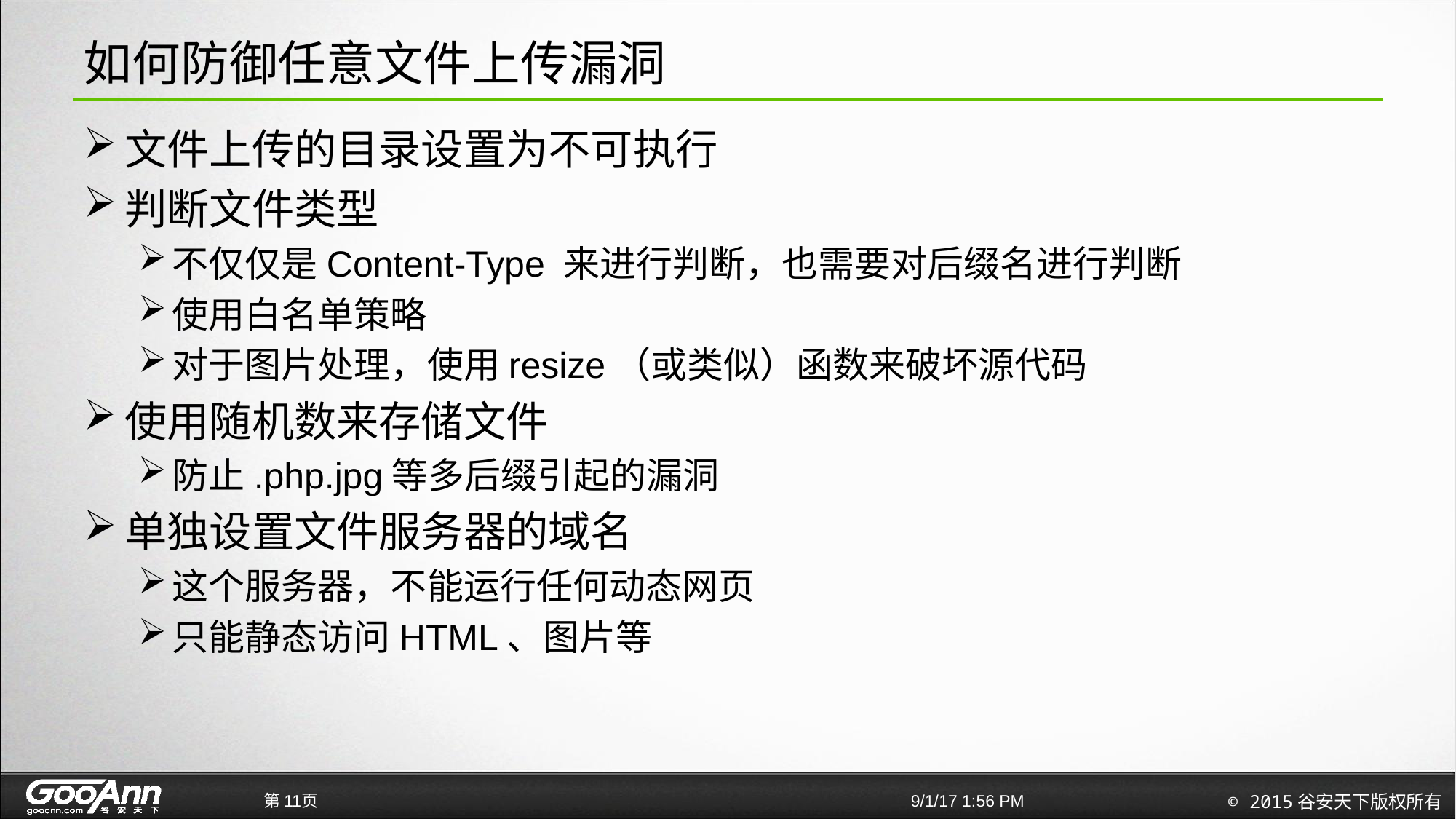

# 如何防御任意文件上传漏洞
文件上传的目录设置为不可执行
判断文件类型
不仅仅是Content-Type 来进行判断，也需要对后缀名进行判断
使用白名单策略
对于图片处理，使用resize（或类似）函数来破坏源代码
使用随机数来存储文件
防止.php.jpg等多后缀引起的漏洞
单独设置文件服务器的域名
这个服务器，不能运行任何动态网页
只能静态访问HTML、图片等